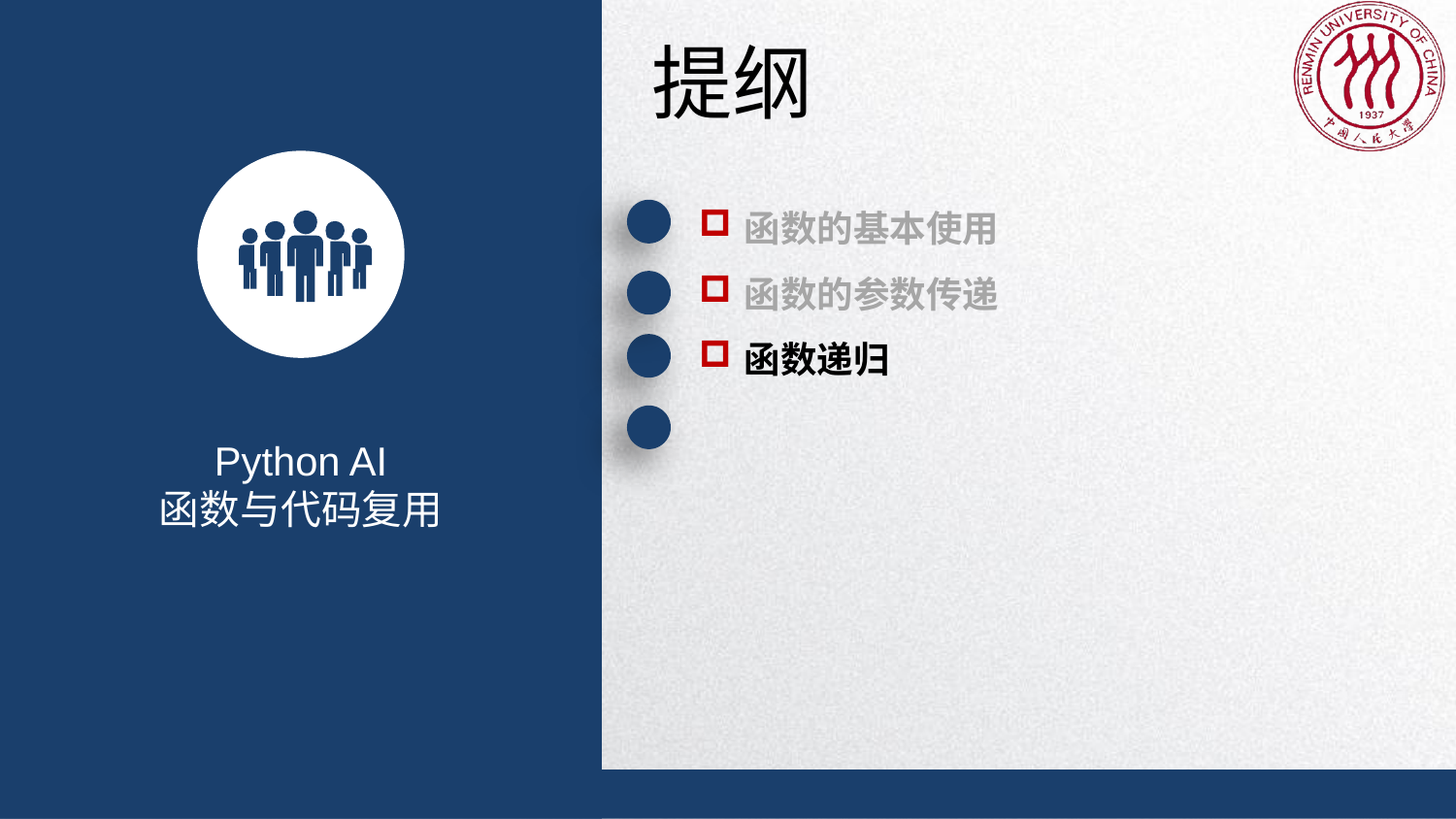

提纲

函数的基本使用
函数的参数传递
函数递归

Python AI
函数与代码复用